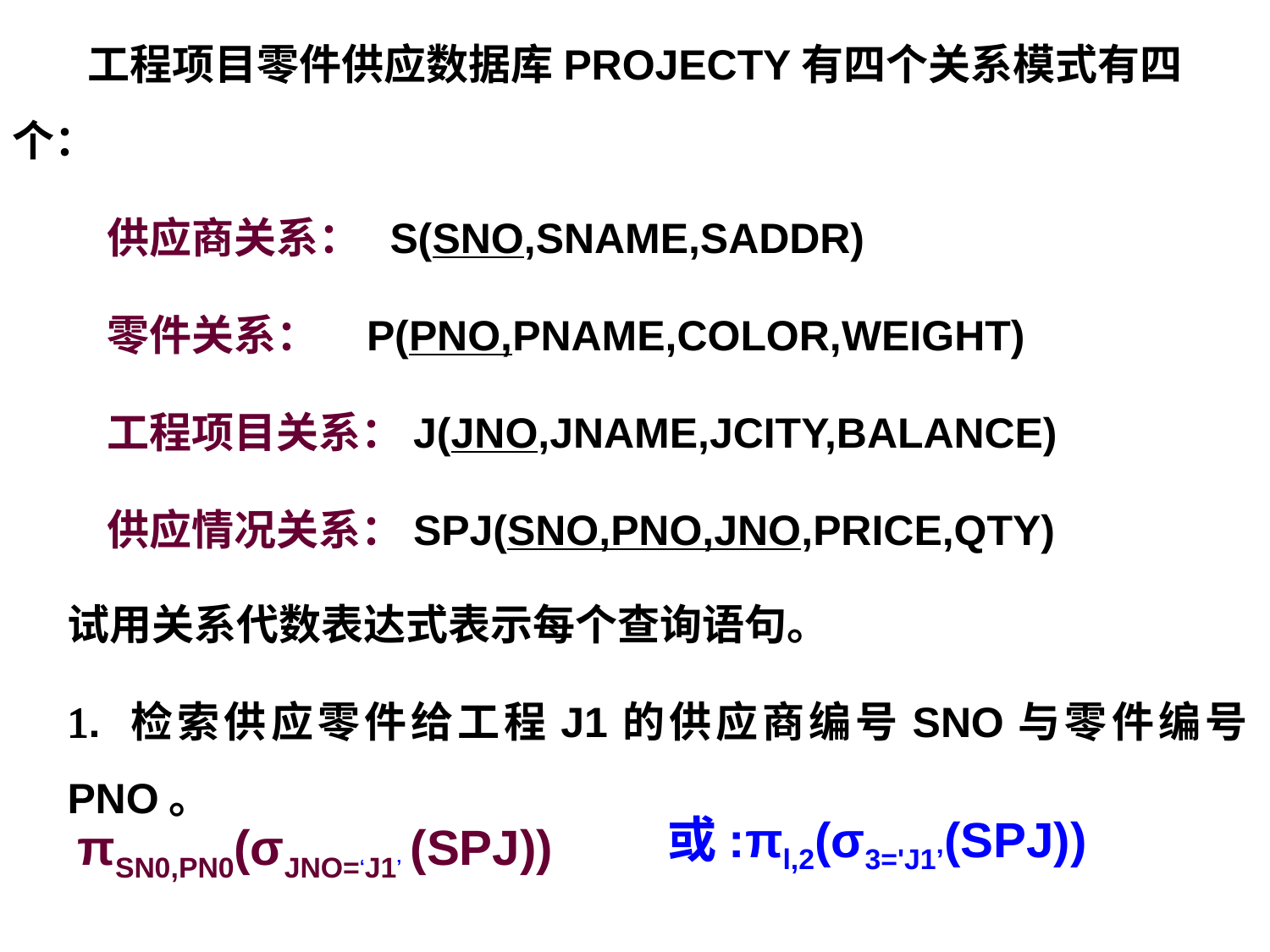

工程项目零件供应数据库PROJECTY有四个关系模式有四个：
   供应商关系：  S(SNO,SNAME,SADDR)
   零件关系：    P(PNO,PNAME,COLOR,WEIGHT)
   工程项目关系：J(JNO,JNAME,JCITY,BALANCE)
   供应情况关系：SPJ(SNO,PNO,JNO,PRICE,QTY)
试用关系代数表达式表示每个查询语句。
1. 检索供应零件给工程J1的供应商编号SNO与零件编号PNO。
πSN0,PN0(σJNO=‘J1’ (SPJ))
或:πl,2(σ3='J1’(SPJ))